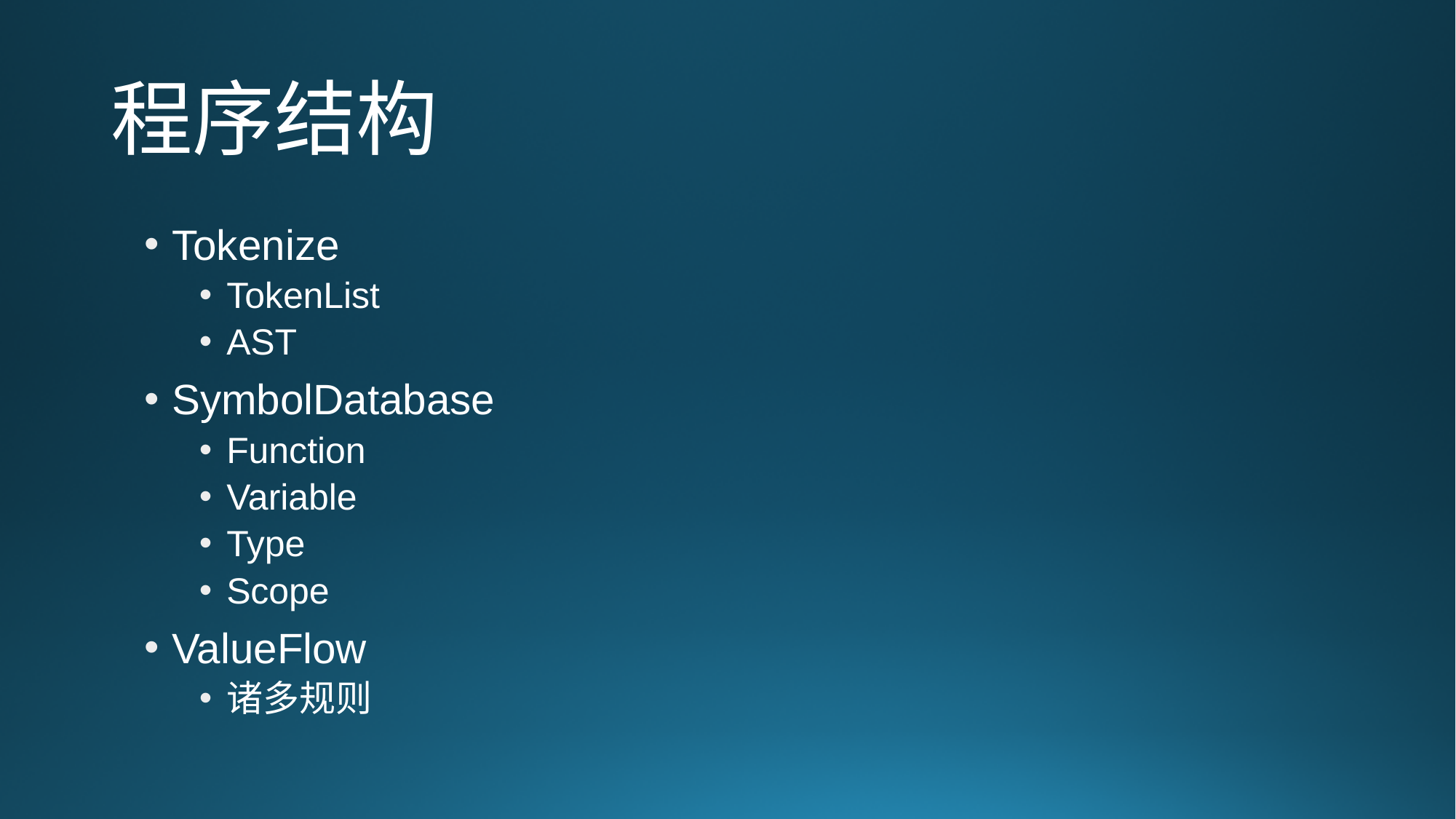

# 程序结构
Tokenize
TokenList
AST
SymbolDatabase
Function
Variable
Type
Scope
ValueFlow
诸多规则